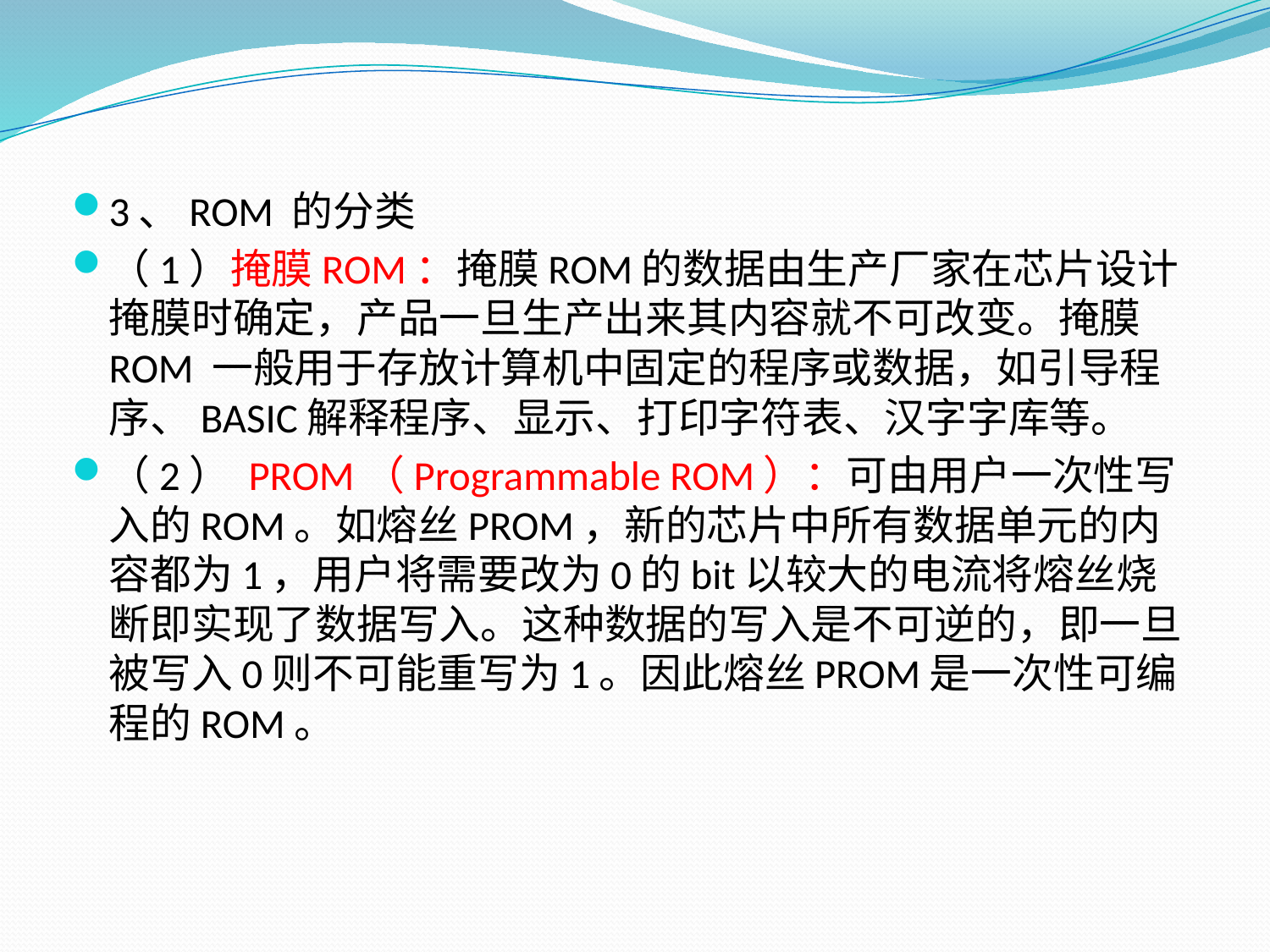

3、ROM 的分类
（1）掩膜ROM：掩膜ROM的数据由生产厂家在芯片设计掩膜时确定，产品一旦生产出来其内容就不可改变。掩膜ROM 一般用于存放计算机中固定的程序或数据，如引导程序、BASIC解释程序、显示、打印字符表、汉字字库等。
（2） PROM（Programmable ROM）：可由用户一次性写入的ROM。如熔丝PROM，新的芯片中所有数据单元的内容都为1，用户将需要改为0的bit以较大的电流将熔丝烧断即实现了数据写入。这种数据的写入是不可逆的，即一旦被写入0则不可能重写为1。因此熔丝PROM是一次性可编程的ROM。